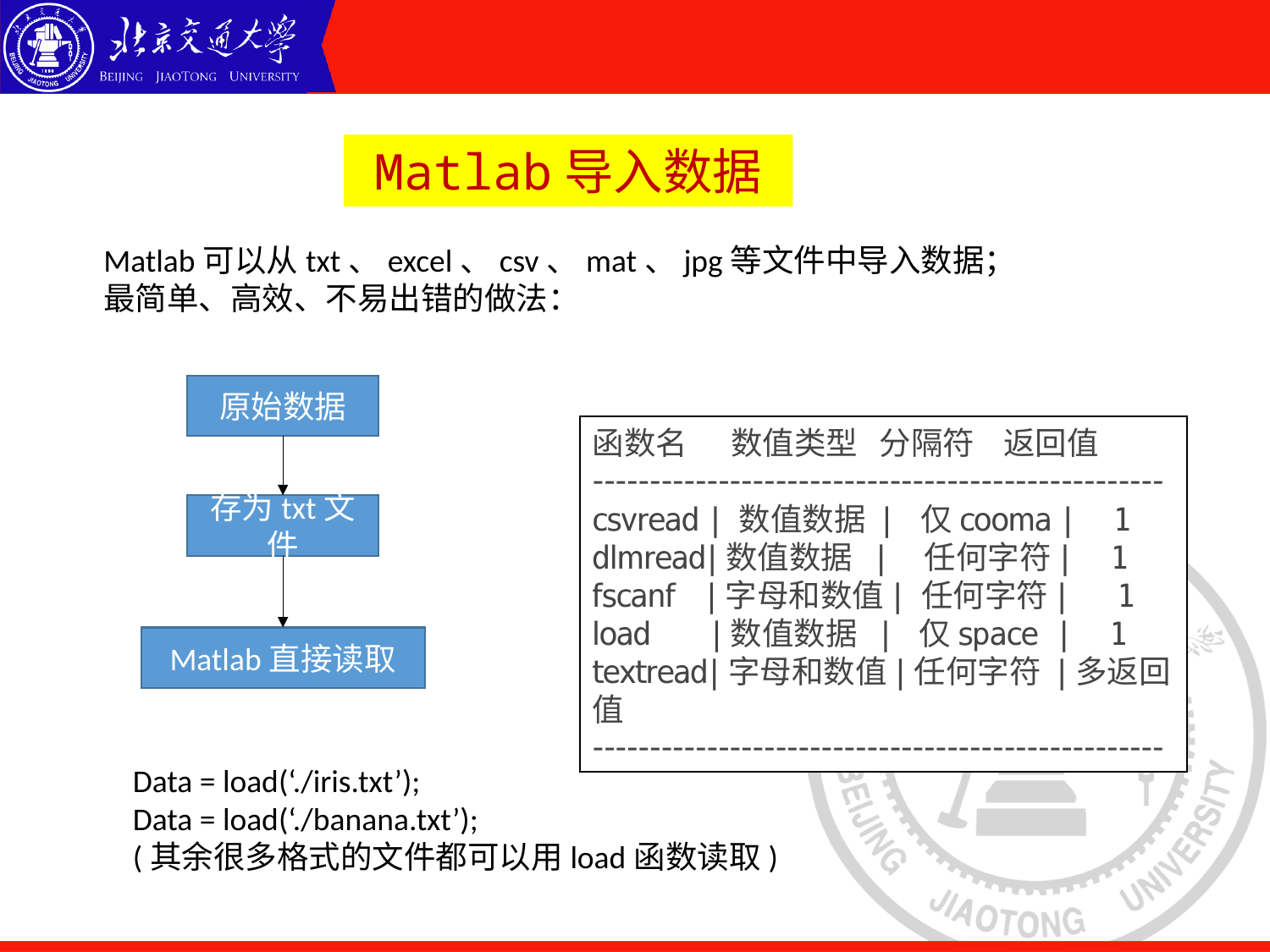

Matlab导入数据
Matlab可以从txt、excel、csv、mat、jpg等文件中导入数据；
最简单、高效、不易出错的做法：
原始数据
存为txt文件
Matlab直接读取
函数名      数值类型   分隔符    返回值
--------------------------------------------------
csvread | 数值数据 |  仅cooma |    1
dlmread|数值数据  |   任何字符|    1
fscanf   |字母和数值| 任何字符|     1
load      |数值数据  |  仅space  |    1
textread|字母和数值|任何字符 |多返回值
--------------------------------------------------
Data = load(‘./iris.txt’);
Data = load(‘./banana.txt’);
(其余很多格式的文件都可以用load函数读取)